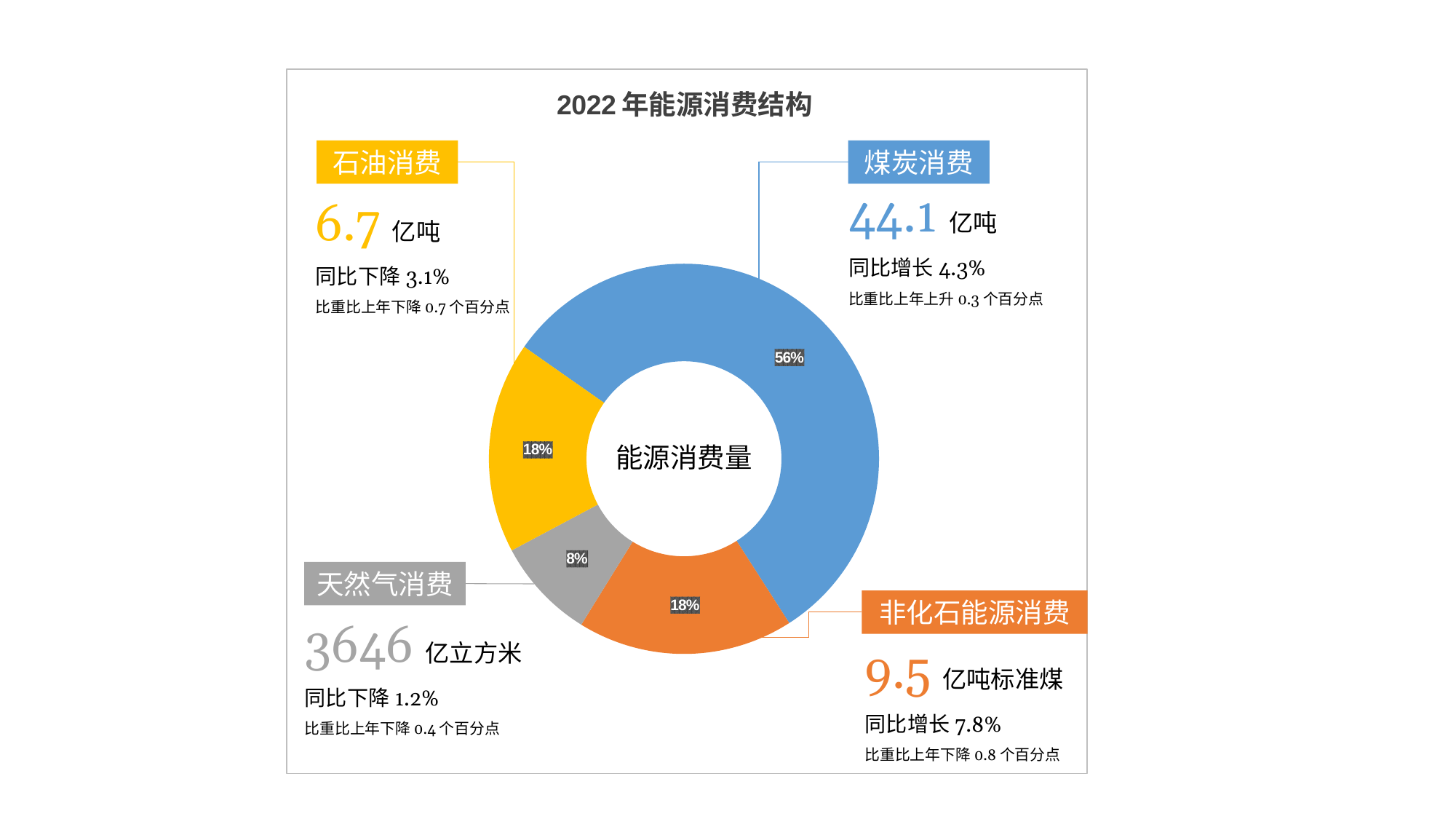

### Chart: 2022年能源消费结构

| Category | Sales |
|---|---|
| 煤炭消费 | 56.2 |
| 石油消费 | 17.9 |
| 天然气消费 | 8.4 |
| 非化石能源消费 | 17.5 |
石油消费
煤炭消费
44.1亿吨
同比增长4.3%
比重比上年上升0.3个百分点
6.7亿吨
同比下降3.1%
比重比上年下降0.7个百分点
能源消费量
天然气消费
3646亿立方米
同比下降1.2%
比重比上年下降0.4个百分点
非化石能源消费
9.5亿吨标准煤
同比增长7.8%
比重比上年下降0.8个百分点